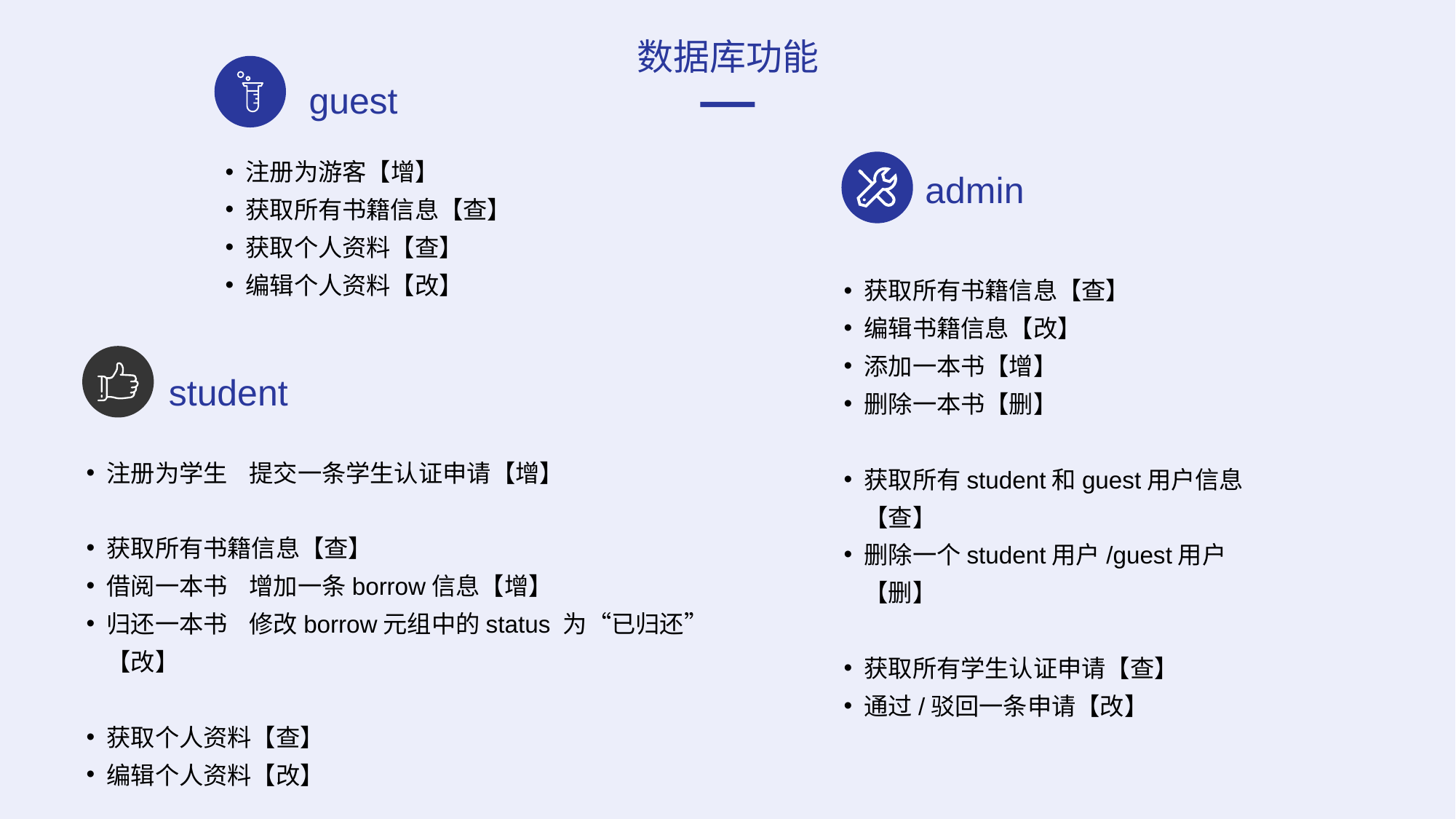

数据库功能

guest

注册为游客【增】
获取所有书籍信息【查】
获取个人资料【查】
编辑个人资料【改】

admin
获取所有书籍信息【查】
编辑书籍信息【改】
添加一本书【增】
删除一本书【删】

获取所有student和guest用户信息【查】
删除一个student用户/guest用户【删】

获取所有学生认证申请【查】
通过/驳回一条申请【改】

student
注册为学生    提交一条学生认证申请【增】

获取所有书籍信息【查】
借阅一本书    增加一条borrow信息【增】
归还一本书    修改borrow元组中的status 为“已归还” 【改】

获取个人资料【查】
编辑个人资料【改】